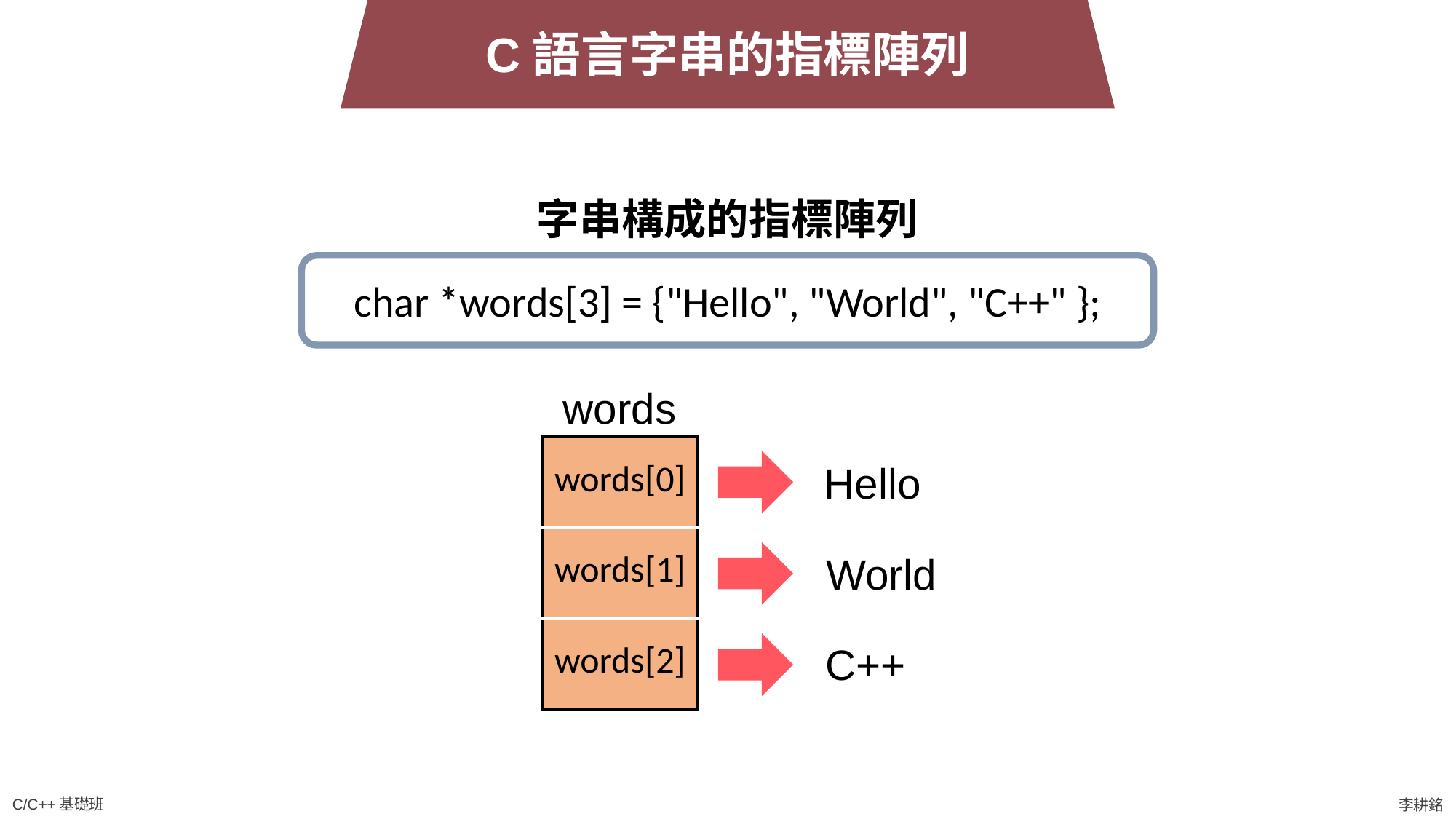

C語言字串的指標陣列
字串構成的指標陣列

char *words[3] = {"Hello", "World", "C++" };
words
| words[0] |
| --- |
| words[1] |
| words[2] |

Hello

World
C++

C/C++基礎班
李耕銘